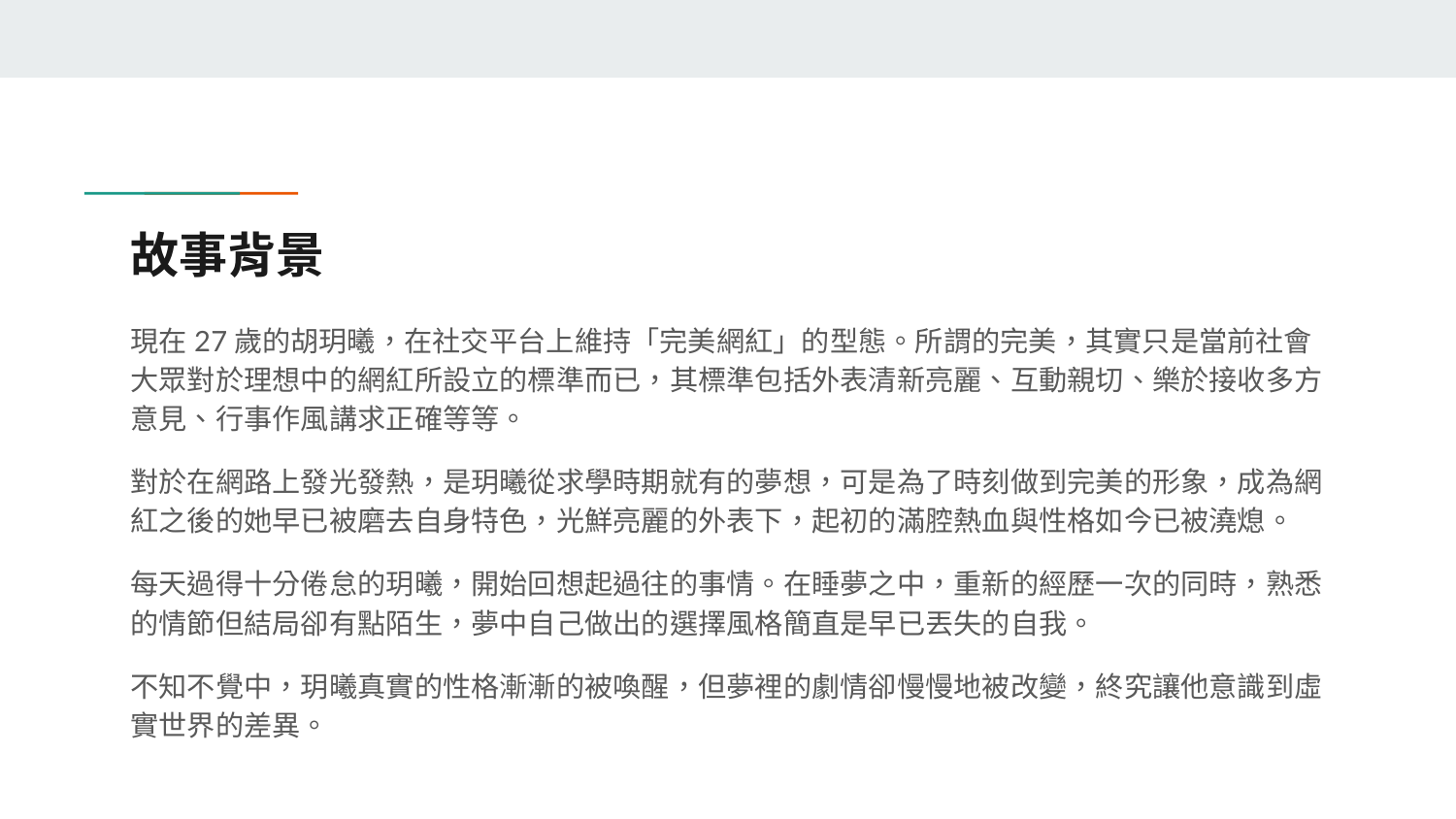

# 故事背景
現在27歲的胡玥曦，在社交平台上維持「完美網紅」的型態。所謂的完美，其實只是當前社會大眾對於理想中的網紅所設立的標準而已，其標準包括外表清新亮麗、互動親切、樂於接收多方意見、行事作風講求正確等等。
對於在網路上發光發熱，是玥曦從求學時期就有的夢想，可是為了時刻做到完美的形象，成為網紅之後的她早已被磨去自身特色，光鮮亮麗的外表下，起初的滿腔熱血與性格如今已被澆熄。
每天過得十分倦怠的玥曦，開始回想起過往的事情。在睡夢之中，重新的經歷一次的同時，熟悉的情節但結局卻有點陌生，夢中自己做出的選擇風格簡直是早已丟失的自我。
不知不覺中，玥曦真實的性格漸漸的被喚醒，但夢裡的劇情卻慢慢地被改變，終究讓他意識到虛實世界的差異。